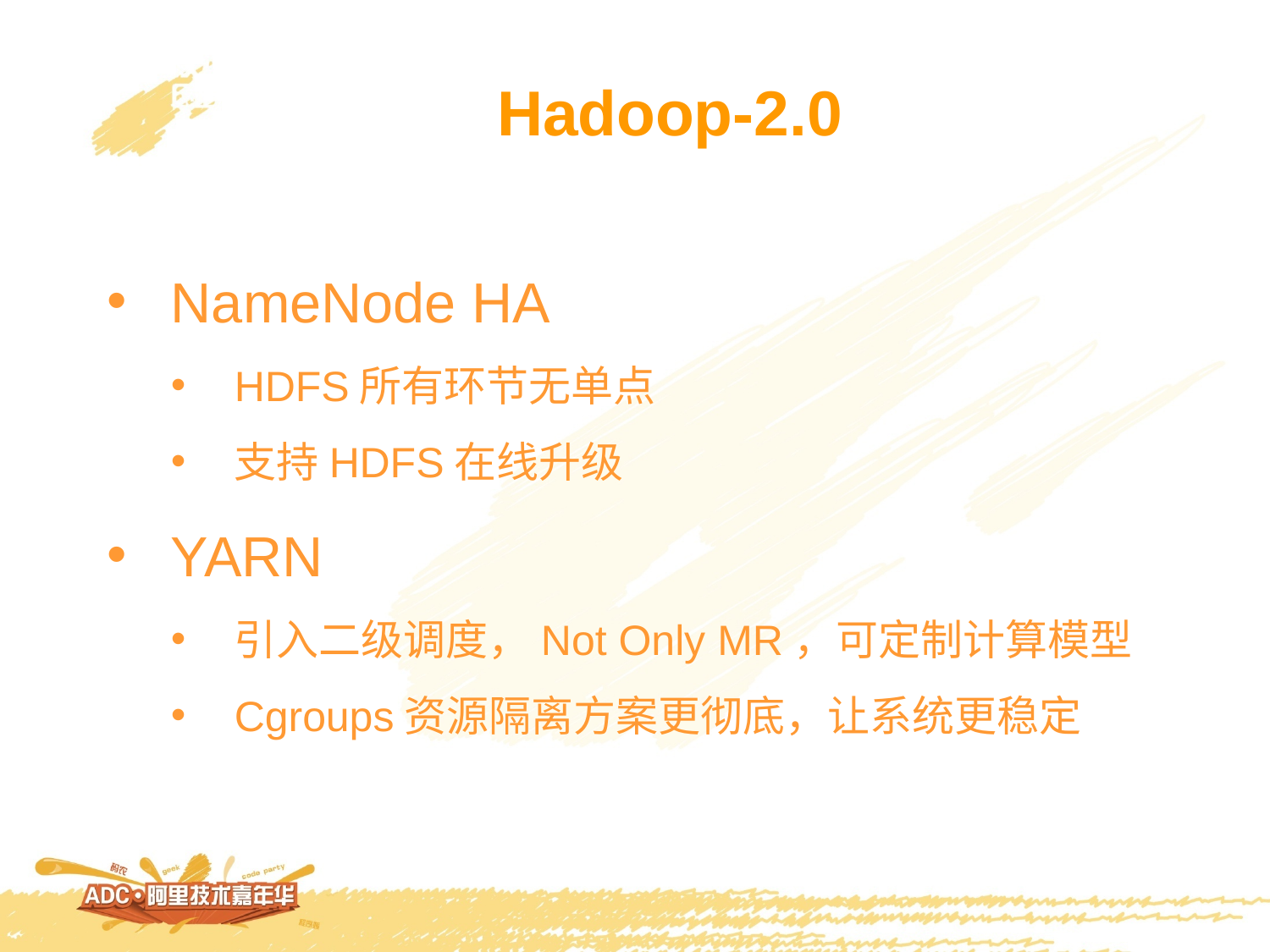

Hadoop-2.0
NameNode HA
HDFS所有环节无单点
支持HDFS在线升级
YARN
引入二级调度，Not Only MR，可定制计算模型
Cgroups资源隔离方案更彻底，让系统更稳定